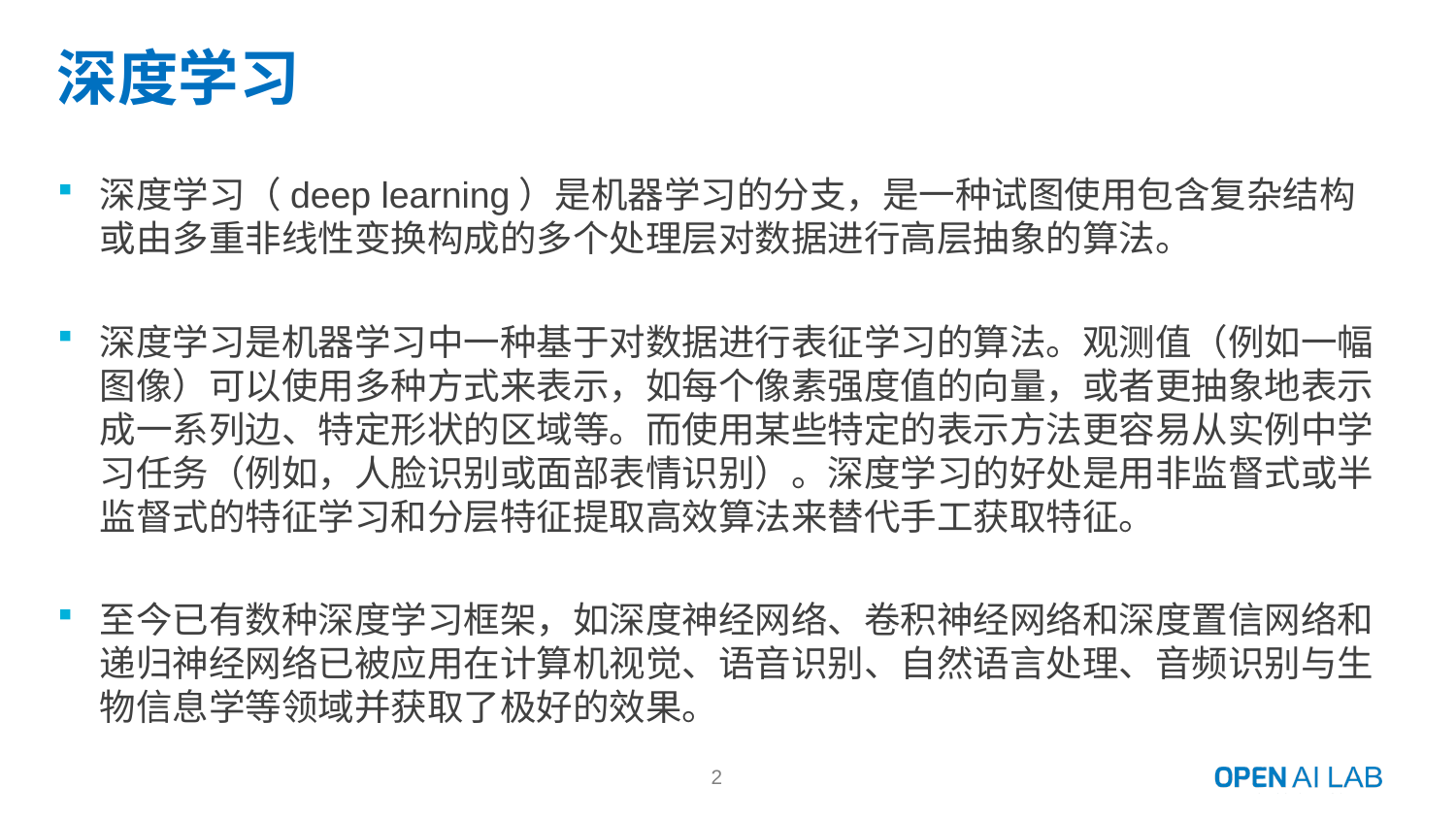

# 深度学习
深度学习（deep learning）是机器学习的分支，是一种试图使用包含复杂结构或由多重非线性变换构成的多个处理层对数据进行高层抽象的算法。

深度学习是机器学习中一种基于对数据进行表征学习的算法。观测值（例如一幅图像）可以使用多种方式来表示，如每个像素强度值的向量，或者更抽象地表示成一系列边、特定形状的区域等。而使用某些特定的表示方法更容易从实例中学习任务（例如，人脸识别或面部表情识别）。深度学习的好处是用非监督式或半监督式的特征学习和分层特征提取高效算法来替代手工获取特征。

至今已有数种深度学习框架，如深度神经网络、卷积神经网络和深度置信网络和递归神经网络已被应用在计算机视觉、语音识别、自然语言处理、音频识别与生物信息学等领域并获取了极好的效果。